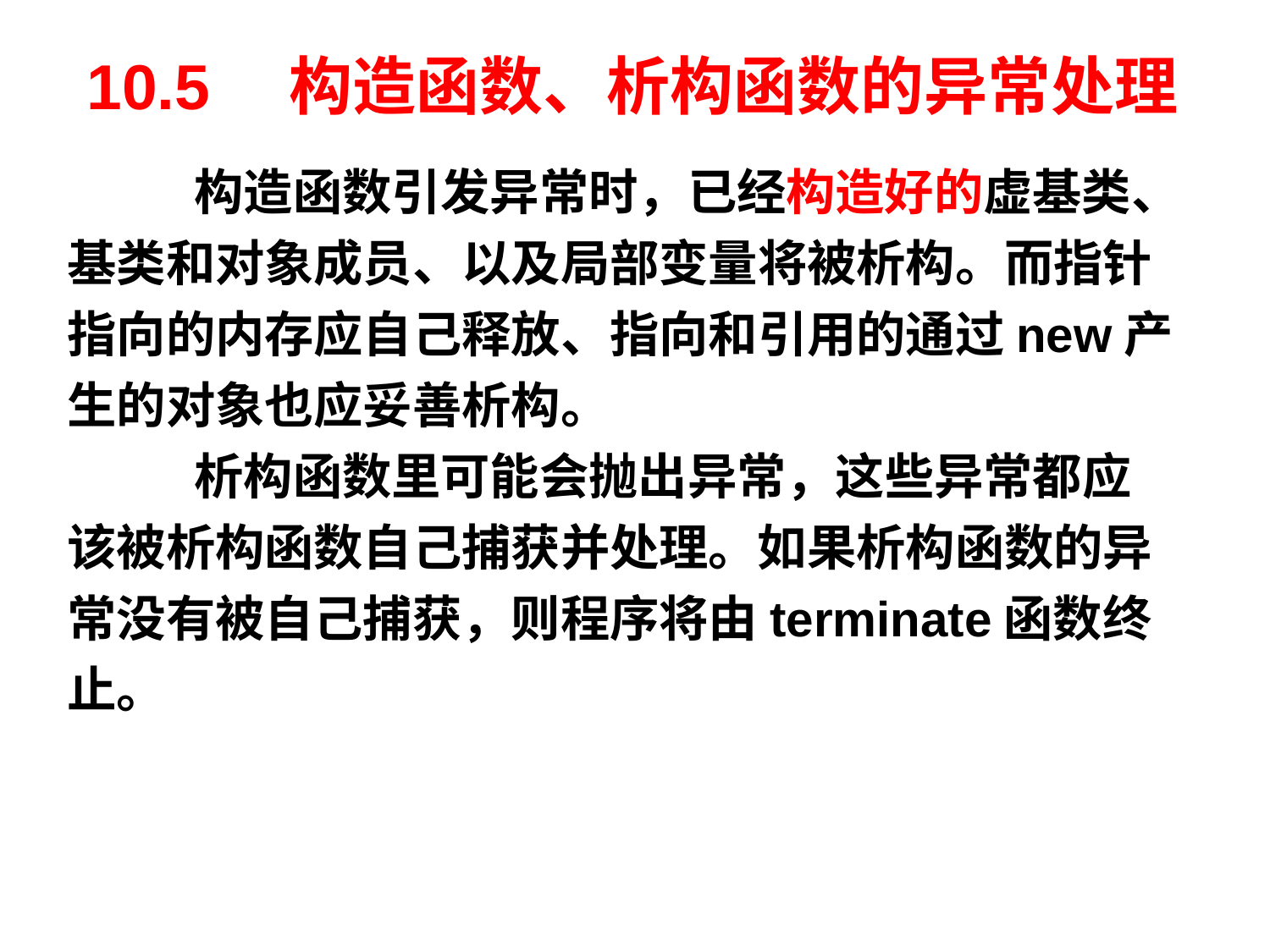

# 10.5　构造函数、析构函数的异常处理
	构造函数引发异常时，已经构造好的虚基类、基类和对象成员、以及局部变量将被析构。而指针指向的内存应自己释放、指向和引用的通过new产生的对象也应妥善析构。
	析构函数里可能会抛出异常，这些异常都应该被析构函数自己捕获并处理。如果析构函数的异常没有被自己捕获，则程序将由terminate函数终止。